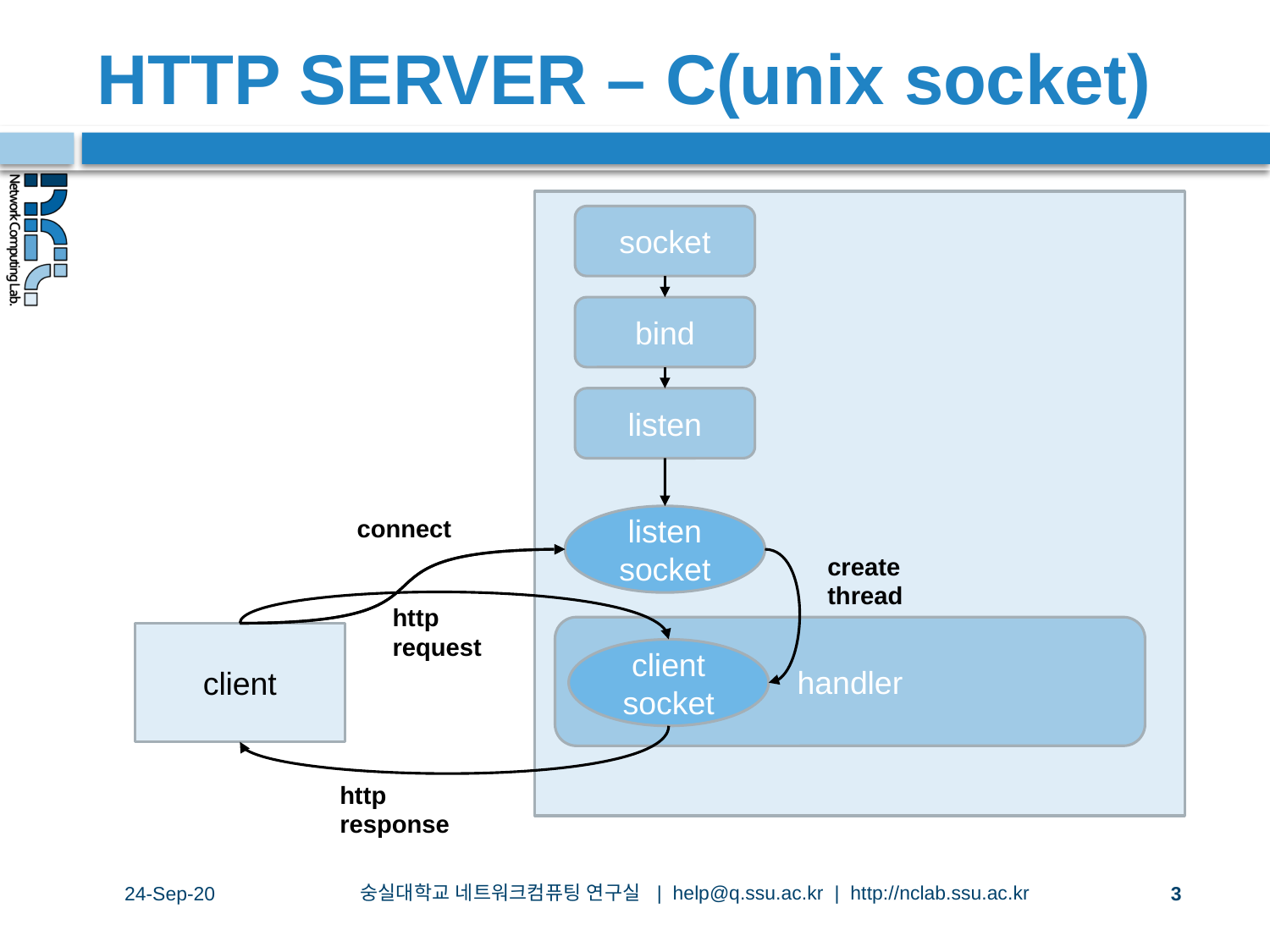

# HTTP SERVER – C(unix socket)

socket
bind
listen
listen socket
connect
create thread
http request
handler
client
client socket
http response
숭실대학교 네트워크컴퓨팅 연구실  |  help@q.ssu.ac.kr  |  http://nclab.ssu.ac.kr
24-Sep-20
3